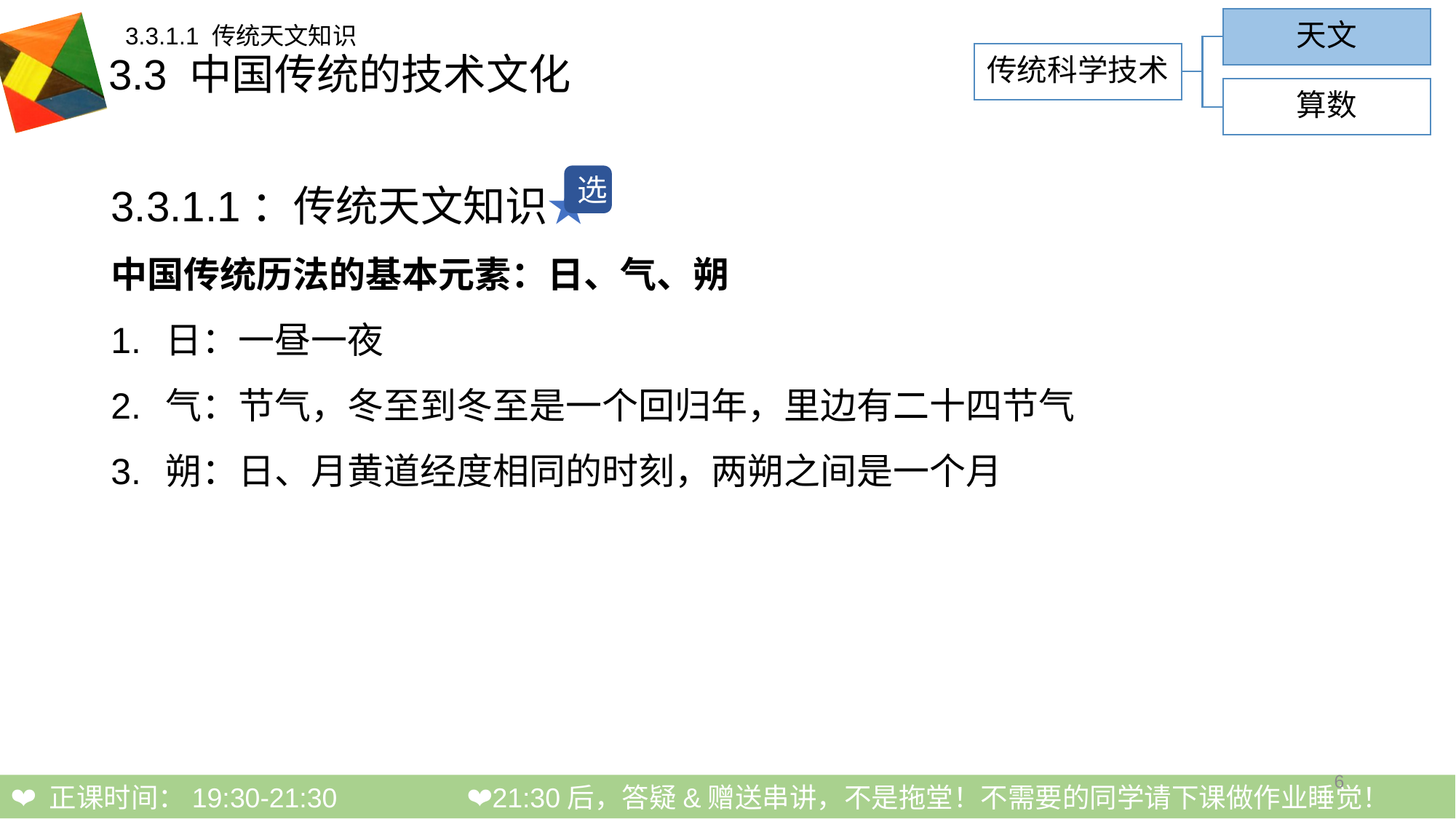

天文
3.3.1.1 传统天文知识

# 3.3 中国传统的技术文化
传统科学技术

算数
3.3.1.1：传统天文知识★
中国传统历法的基本元素：日、气、朔
日：一昼一夜
气：节气，冬至到冬至是一个回归年，里边有二十四节气
朔：日、月黄道经度相同的时刻，两朔之间是一个月
选
6